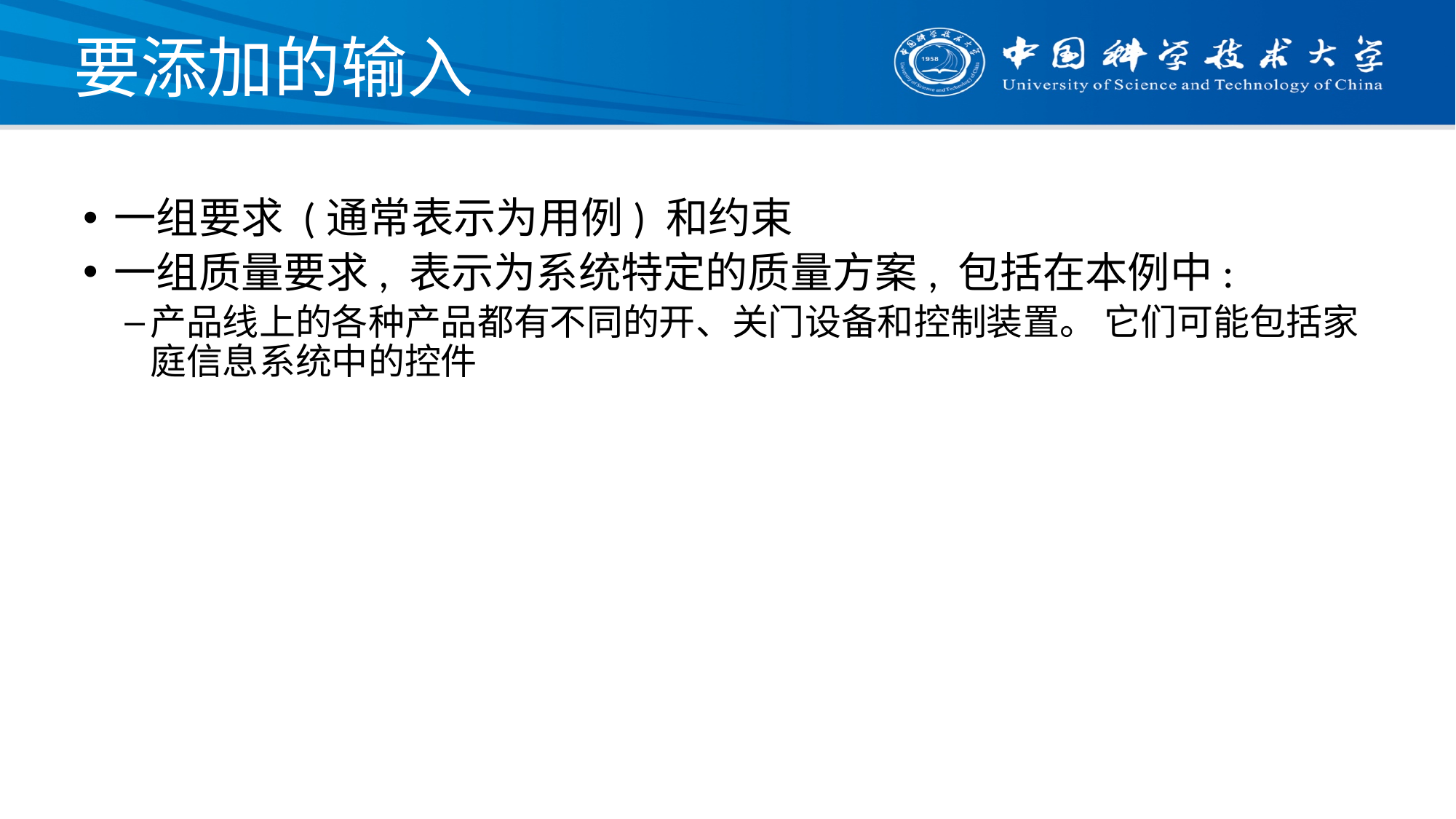

# 要添加的输入
一组要求 (通常表示为用例) 和约束
一组质量要求, 表示为系统特定的质量方案, 包括在本例中:
产品线上的各种产品都有不同的开、关门设备和控制装置。 它们可能包括家庭信息系统中的控件